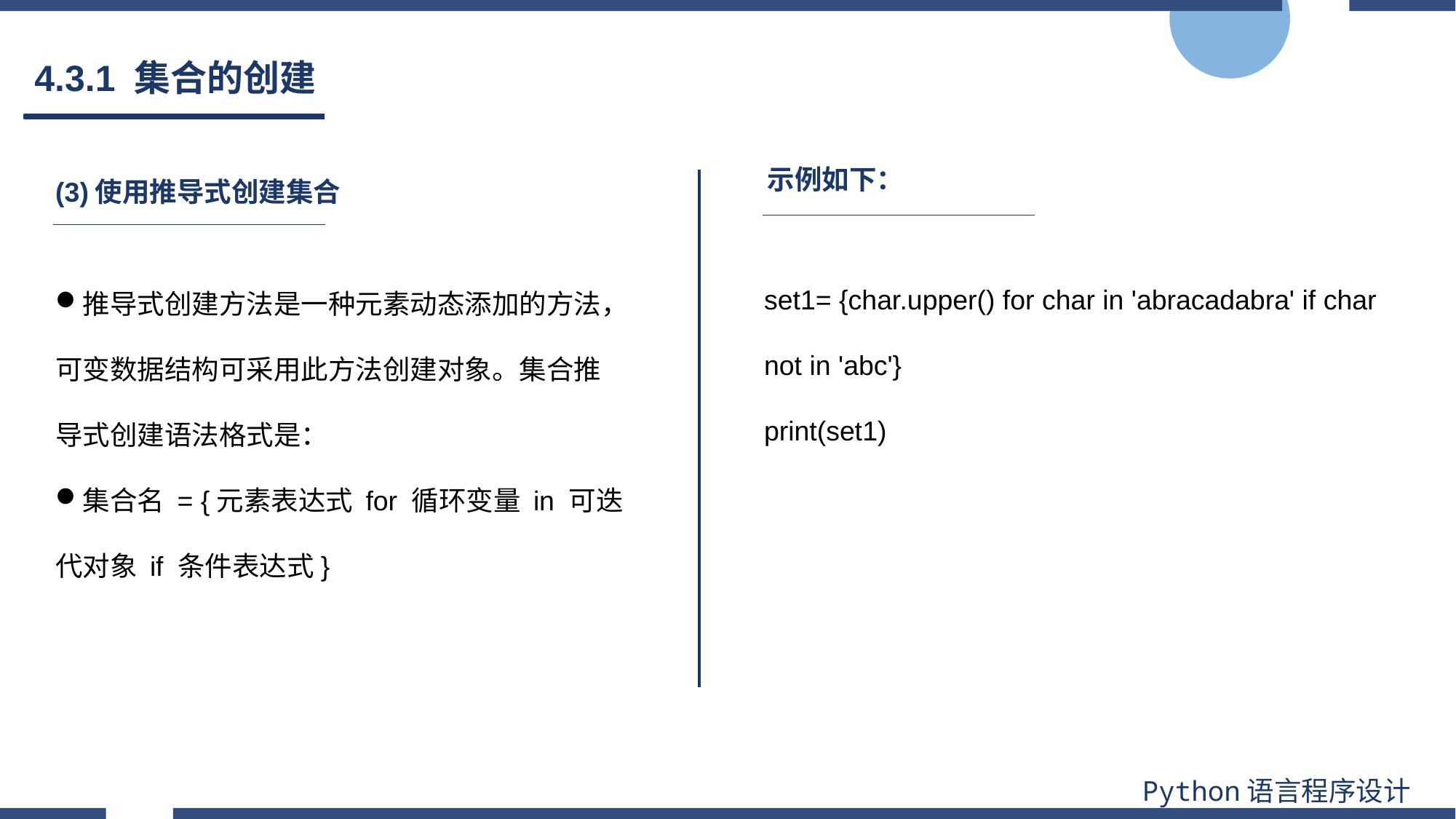

# 4.3.1 集合的创建
示例如下：
(3)使用推导式创建集合
set1= {char.upper() for char in 'abracadabra' if char not in 'abc'}
print(set1)
推导式创建方法是一种元素动态添加的方法，可变数据结构可采用此方法创建对象。集合推导式创建语法格式是：
集合名 = {元素表达式 for 循环变量 in 可迭代对象 if 条件表达式}